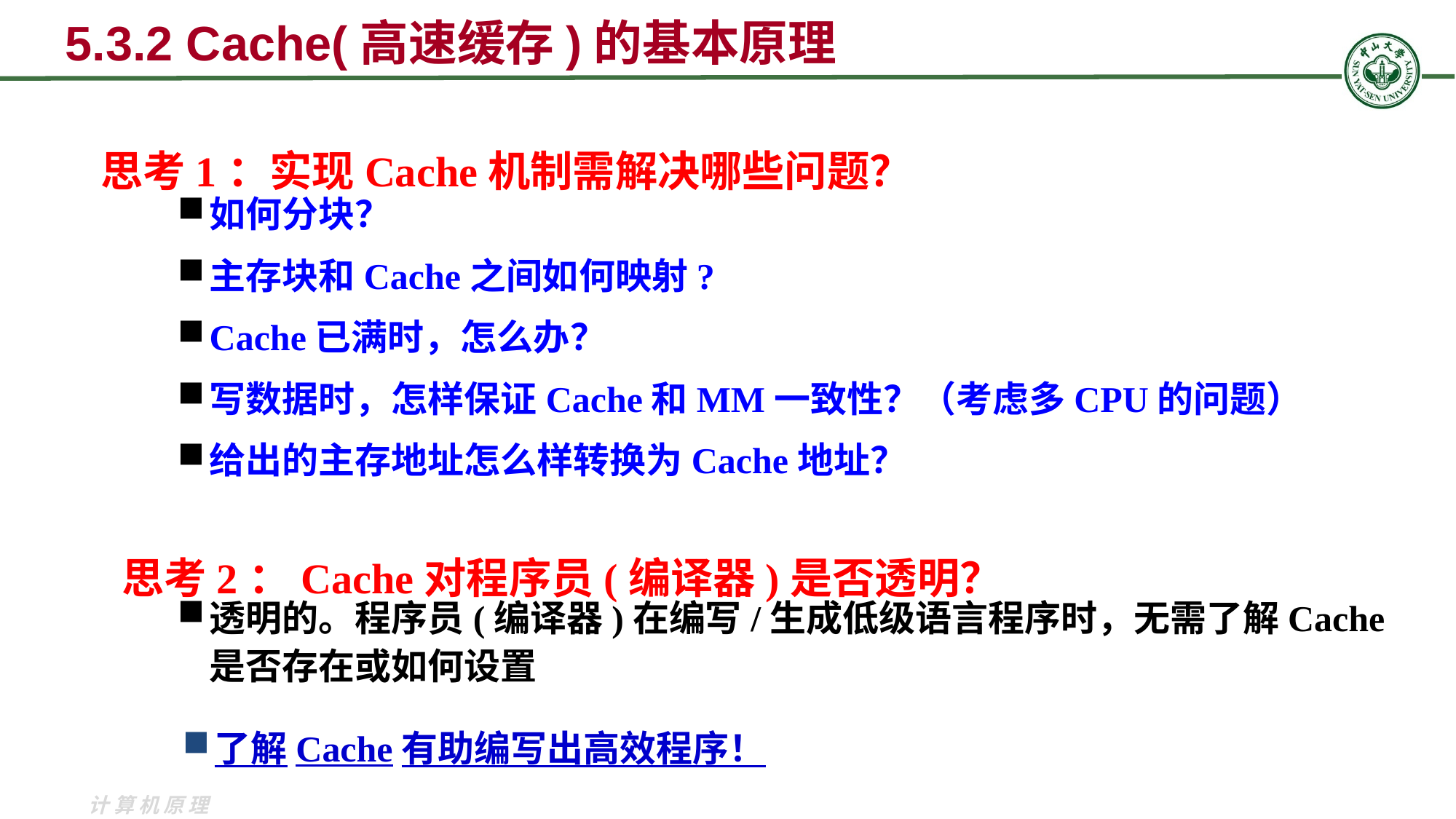

# 5.3.2 Cache(高速缓存)的基本原理
思考1：实现Cache机制需解决哪些问题？
如何分块？
主存块和Cache之间如何映射?
Cache已满时，怎么办？
写数据时，怎样保证Cache和MM一致性？（考虑多CPU的问题）
给出的主存地址怎么样转换为Cache地址？
思考2：Cache对程序员(编译器)是否透明？
透明的。程序员(编译器)在编写/生成低级语言程序时，无需了解Cache是否存在或如何设置
了解Cache有助编写出高效程序！